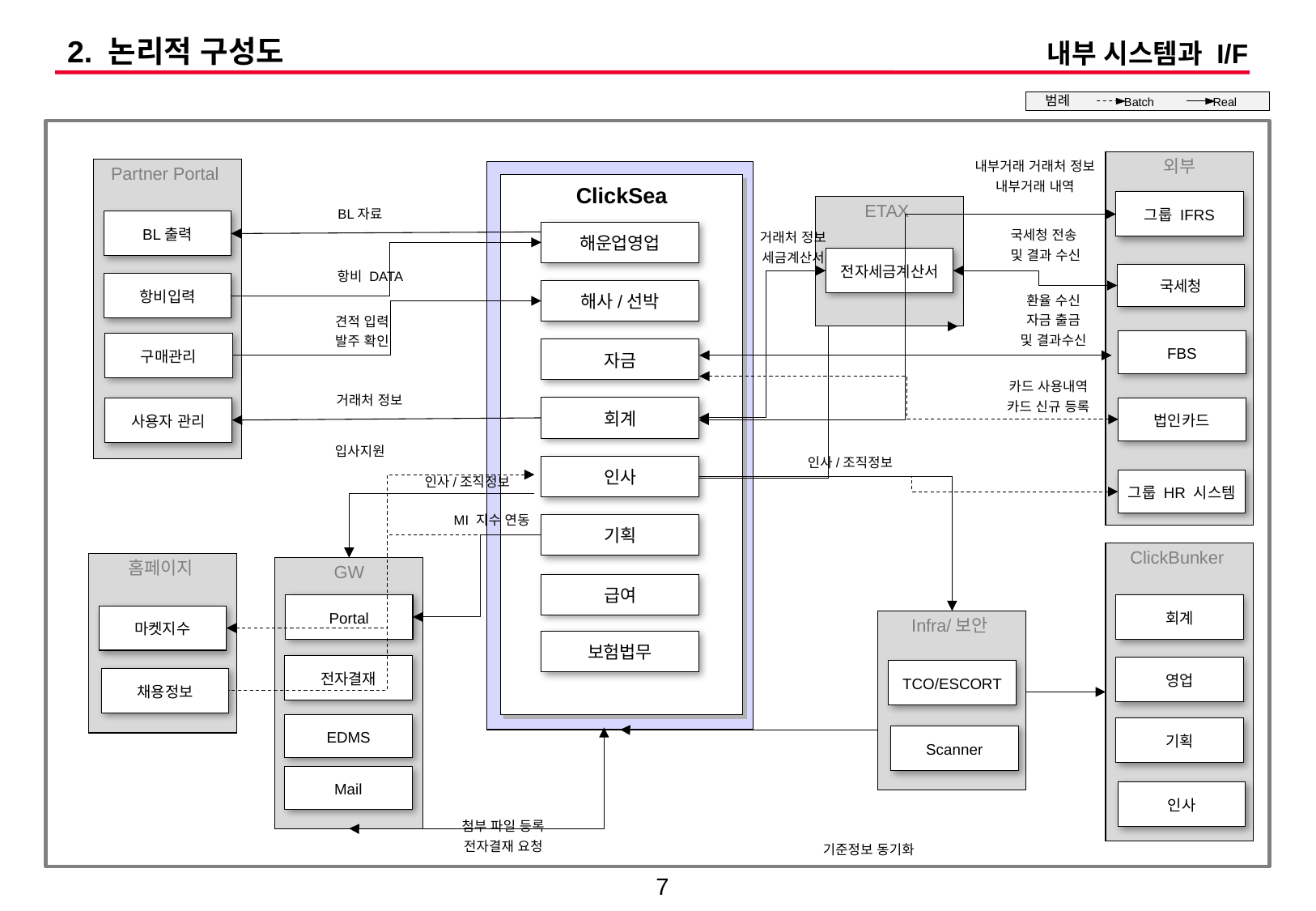

# 2. 논리적 구성도
내부 시스템과 I/F
범례
Batch
Real

외부
Partner Portal
BL출력
항비입력
구매관리
사용자 관리
내부거래 거래처 정보
내부거래 내역

ClickSea

해운업영업
해사/선박
자금
회계
인사
기획
급여
보험법무
그룹 IFRS
ETAX
전자세금계산서
BL자료
국세청 전송
및 결과 수신
거래처 정보
세금계산서
국세청
항비 DATA

환율 수신
자금 출금
및 결과수신

견적 입력
발주 확인
FBS
카드 사용내역
카드 신규 등록
거래처 정보
법인카드
입사지원
인사/조직정보
그룹 HR 시스템
인사/조직정보
MI 지수 연동
ClickBunker
회계
영업
기획
인사
홈페이지
마켓지수
채용정보
GW
Portal
전자결재
EDMS
Mail
Infra/보안
TCO/ESCORT
Scanner
첨부 파일 등록
전자결재 요청
기준정보 동기화